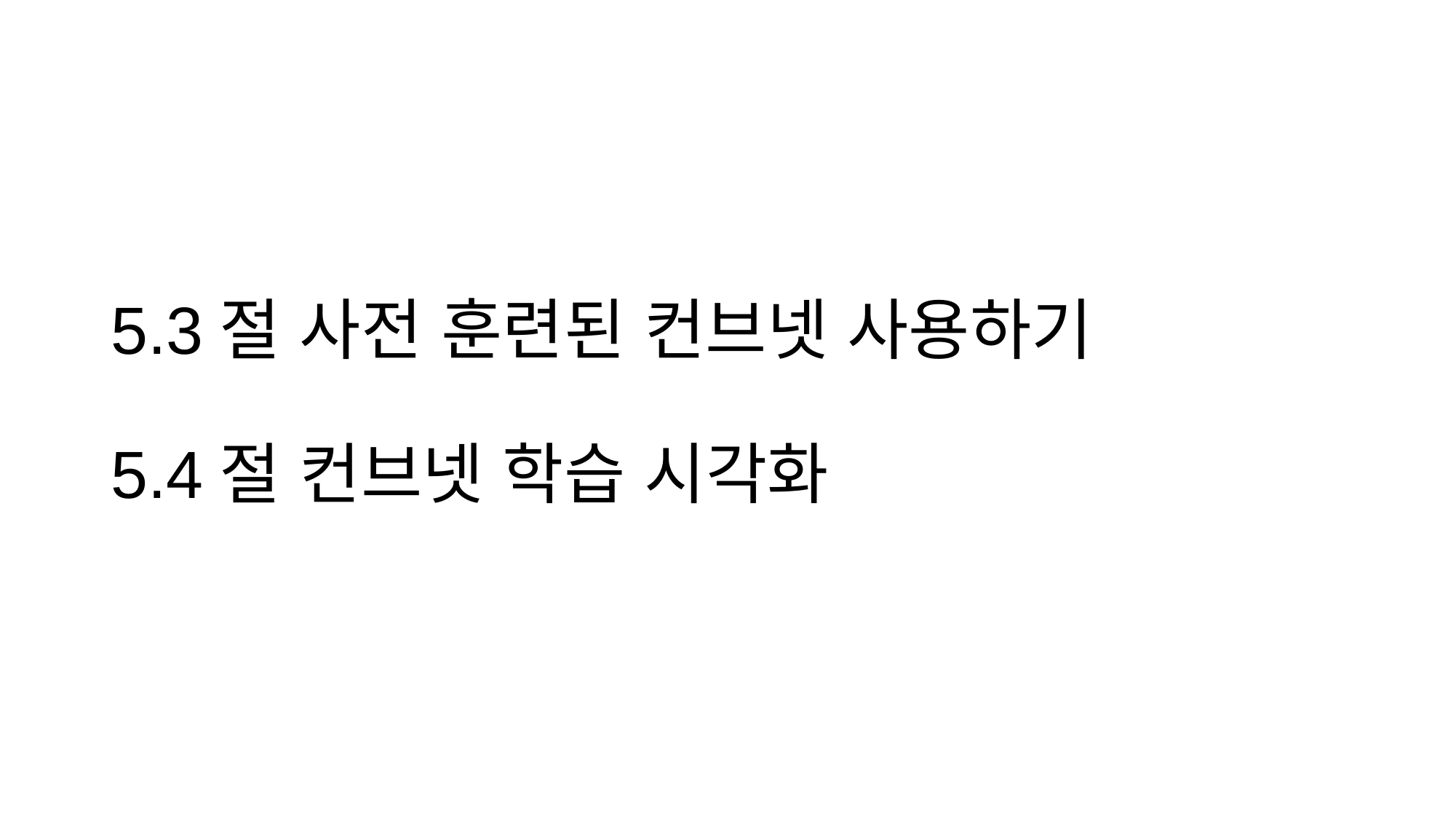

# 5.3절 사전 훈련된 컨브넷 사용하기 5.4절 컨브넷 학습 시각화